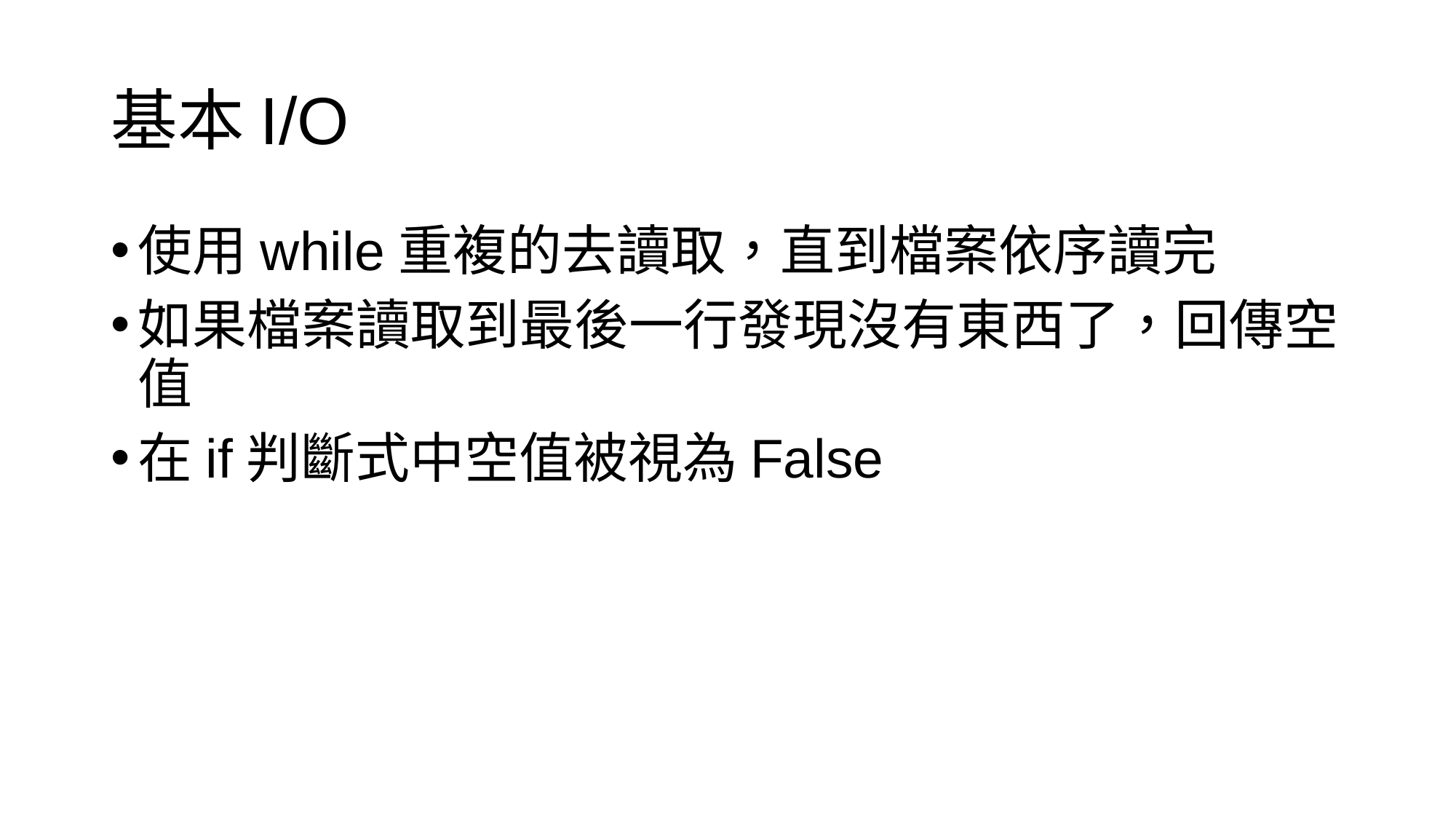

# 基本I/O
使用while重複的去讀取，直到檔案依序讀完
如果檔案讀取到最後一行發現沒有東西了，回傳空值
在if判斷式中空值被視為False